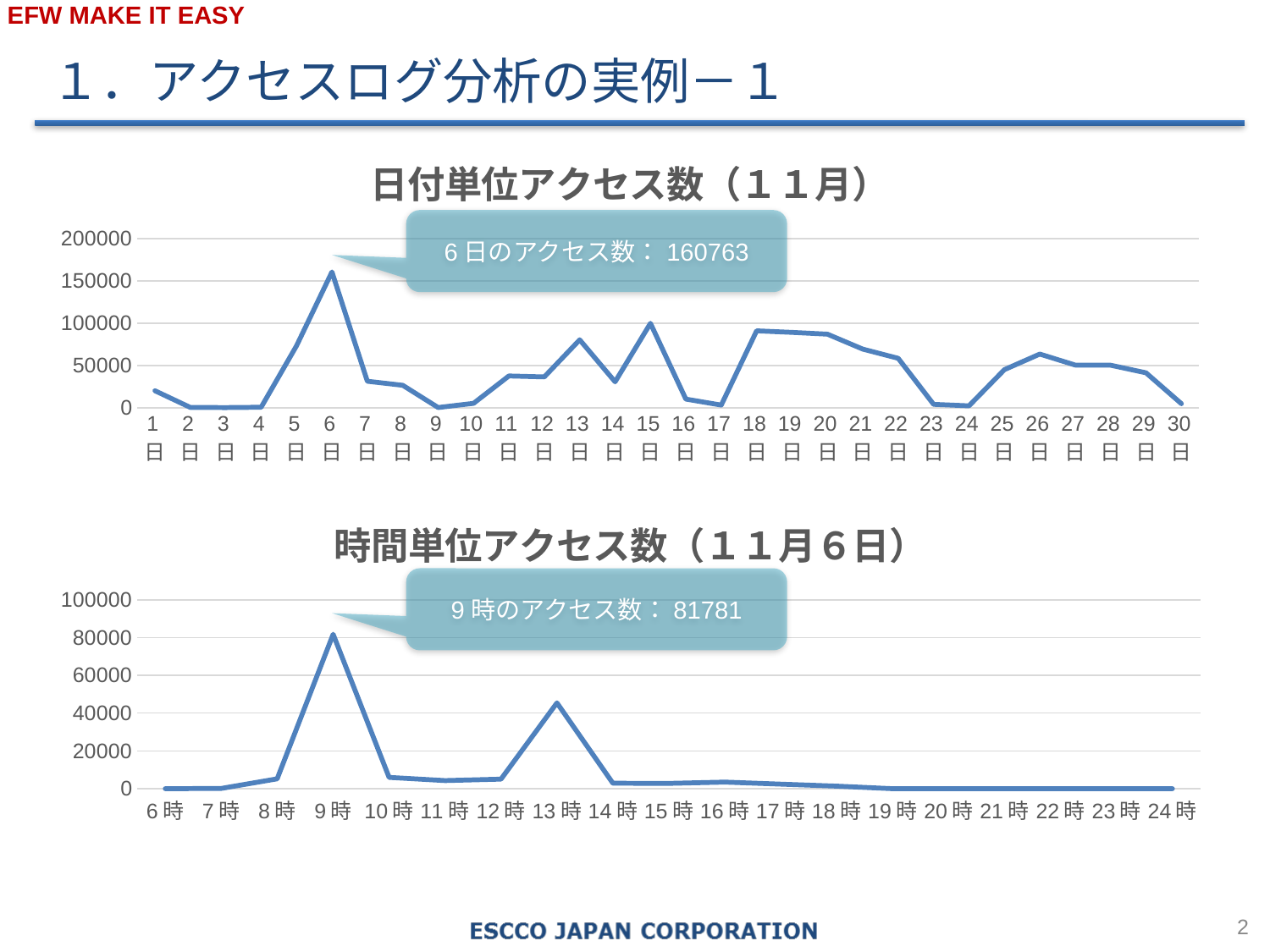

１．アクセスログ分析の実例－１

### Chart: 日付単位アクセス数（１１月）

| Category | 日付別接続数（１１月） |
|---|---|
| 1日 | 20041.0 |
| 2日 | 256.0 |
| 3日 | 115.0 |
| 4日 | 510.0 |
| 5日 | 73272.0 |
| 6日 | 160763.0 |
| 7日 | 31244.0 |
| 8日 | 26480.0 |
| 9日 | 123.0 |
| 10日 | 5098.0 |
| 11日 | 37542.0 |
| 12日 | 36394.0 |
| 13日 | 80334.0 |
| 14日 | 30614.0 |
| 15日 | 99824.0 |
| 16日 | 10155.0 |
| 17日 | 3052.0 |
| 18日 | 91004.0 |
| 19日 | 89133.0 |
| 20日 | 87015.0 |
| 21日 | 69348.0 |
| 22日 | 58450.0 |
| 23日 | 3935.0 |
| 24日 | 2150.0 |
| 25日 | 44973.0 |
| 26日 | 63464.0 |
| 27日 | 50447.0 |
| 28日 | 50276.0 |
| 29日 | 41285.0 |
| 30日 | 4730.0 |
6日のアクセス数：160763

### Chart: 時間単位アクセス数（１１月６日）

| Category | アクセス数 |
|---|---|
| 6時 | 0.0 |
| 7時 | 111.0 |
| 8時 | 5207.0 |
| 9時 | 81781.0 |
| 10時 | 5954.0 |
| 11時 | 4273.0 |
| 12時 | 5053.0 |
| 13時 | 45429.0 |
| 14時 | 2859.0 |
| 15時 | 2795.0 |
| 16時 | 3478.0 |
| 17時 | 2405.0 |
| 18時 | 1338.0 |
| 19時 | 0.0 |
| 20時 | 0.0 |
| 21時 | 0.0 |
| 22時 | 0.0 |
| 23時 | 0.0 |
| 24時 | 0.0 |
9時のアクセス数：81781
2